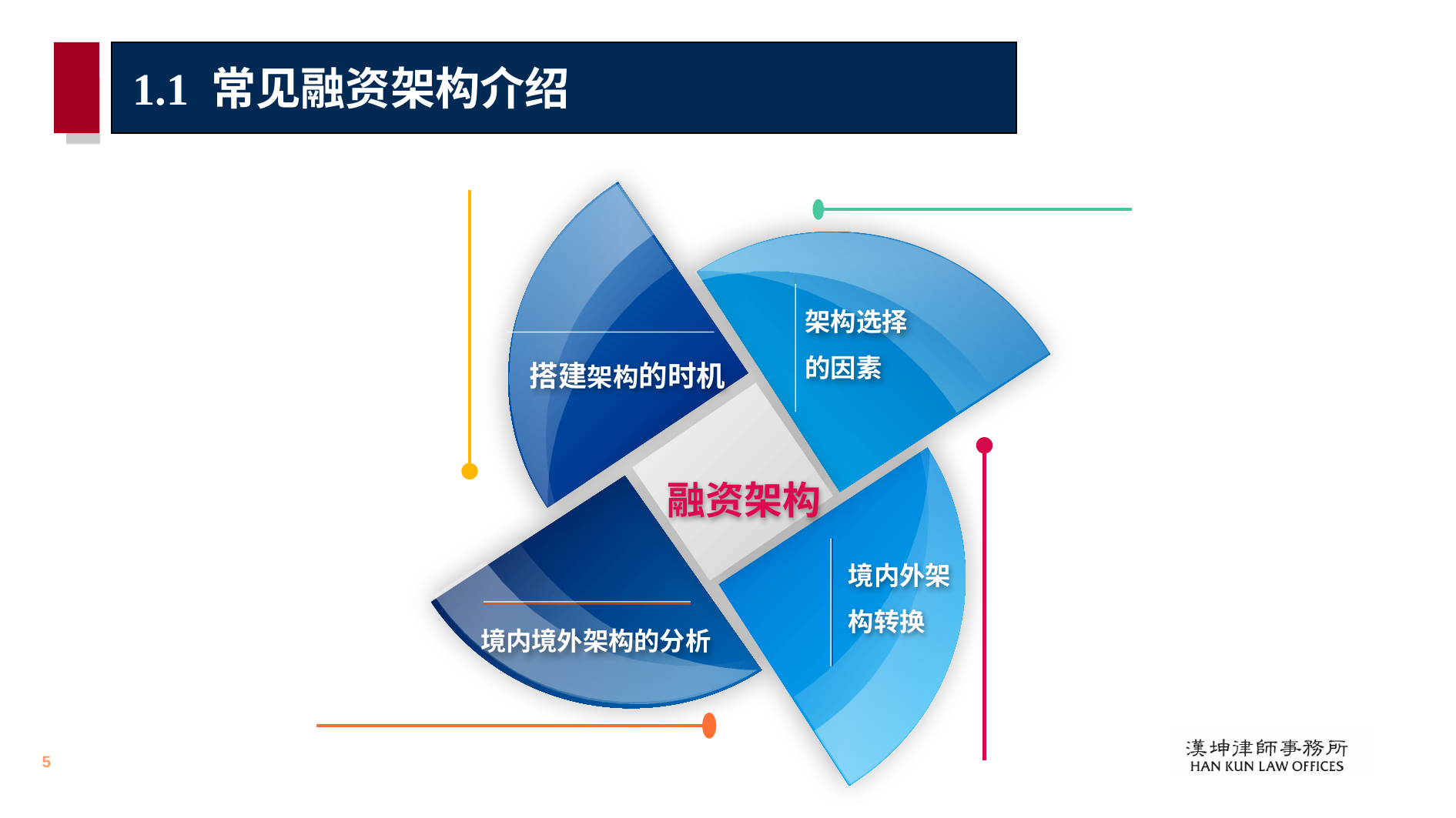

# 1.1 常见融资架构介绍

架构选择
的因素

搭建架构的时机

融资架构

境内外架
构转换

境内境外架构的分析